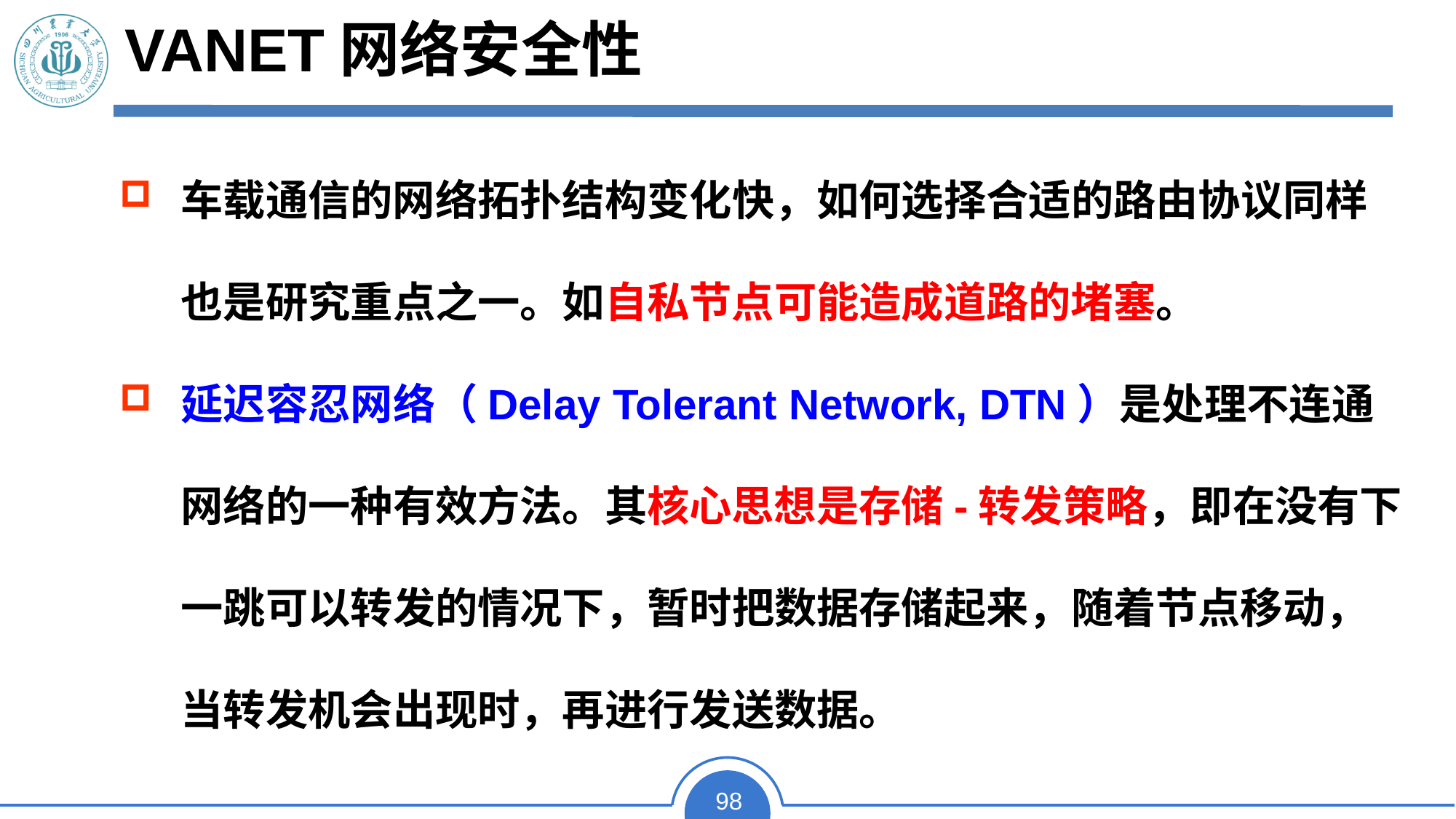

# VANET网络安全性
车载通信的网络拓扑结构变化快，如何选择合适的路由协议同样也是研究重点之一。如自私节点可能造成道路的堵塞。
延迟容忍网络（Delay Tolerant Network, DTN）是处理不连通网络的一种有效方法。其核心思想是存储-转发策略，即在没有下一跳可以转发的情况下，暂时把数据存储起来，随着节点移动，当转发机会出现时，再进行发送数据。